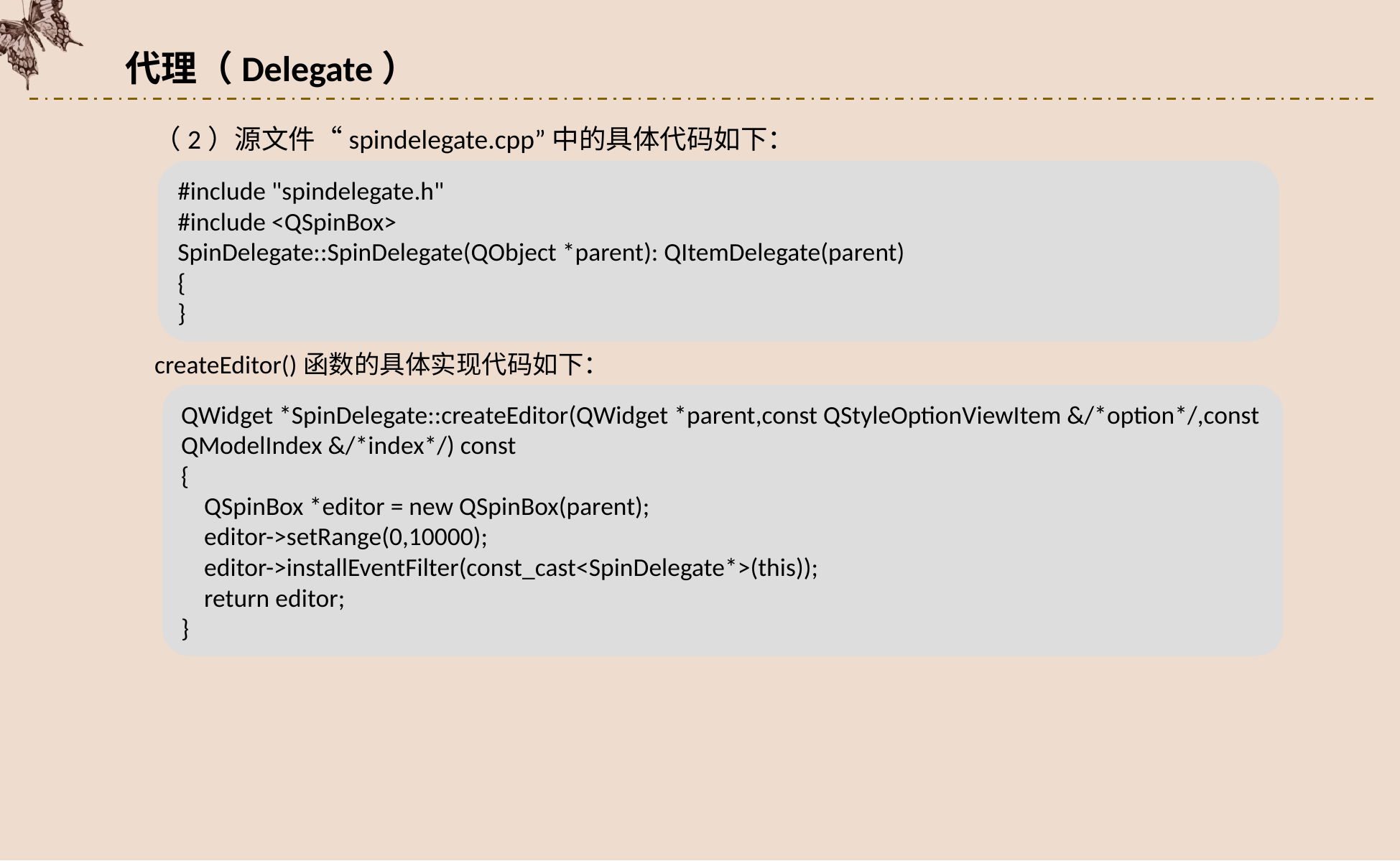

代理（Delegate）
（2）源文件“spindelegate.cpp”中的具体代码如下：
#include "spindelegate.h"
#include <QSpinBox>
SpinDelegate::SpinDelegate(QObject *parent): QItemDelegate(parent)
{
}
createEditor()函数的具体实现代码如下：
QWidget *SpinDelegate::createEditor(QWidget *parent,const QStyleOptionViewItem &/*option*/,const QModelIndex &/*index*/) const
{
    QSpinBox *editor = new QSpinBox(parent);
    editor->setRange(0,10000);
    editor->installEventFilter(const_cast<SpinDelegate*>(this));
    return editor;
}